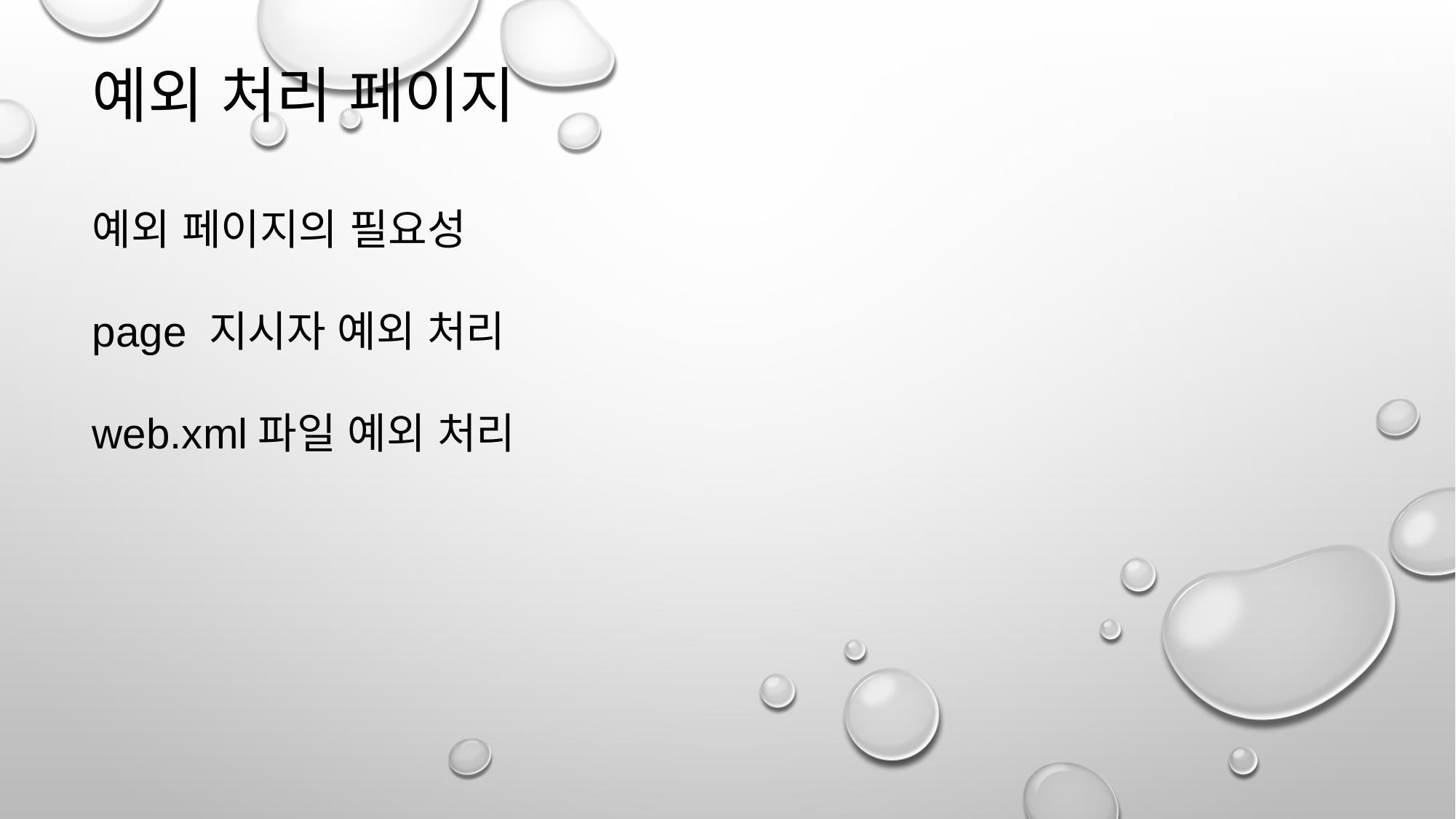

예외 처리 페이지

예외 페이지의 필요성

page 지시자 예외 처리

web.xml파일 예외 처리